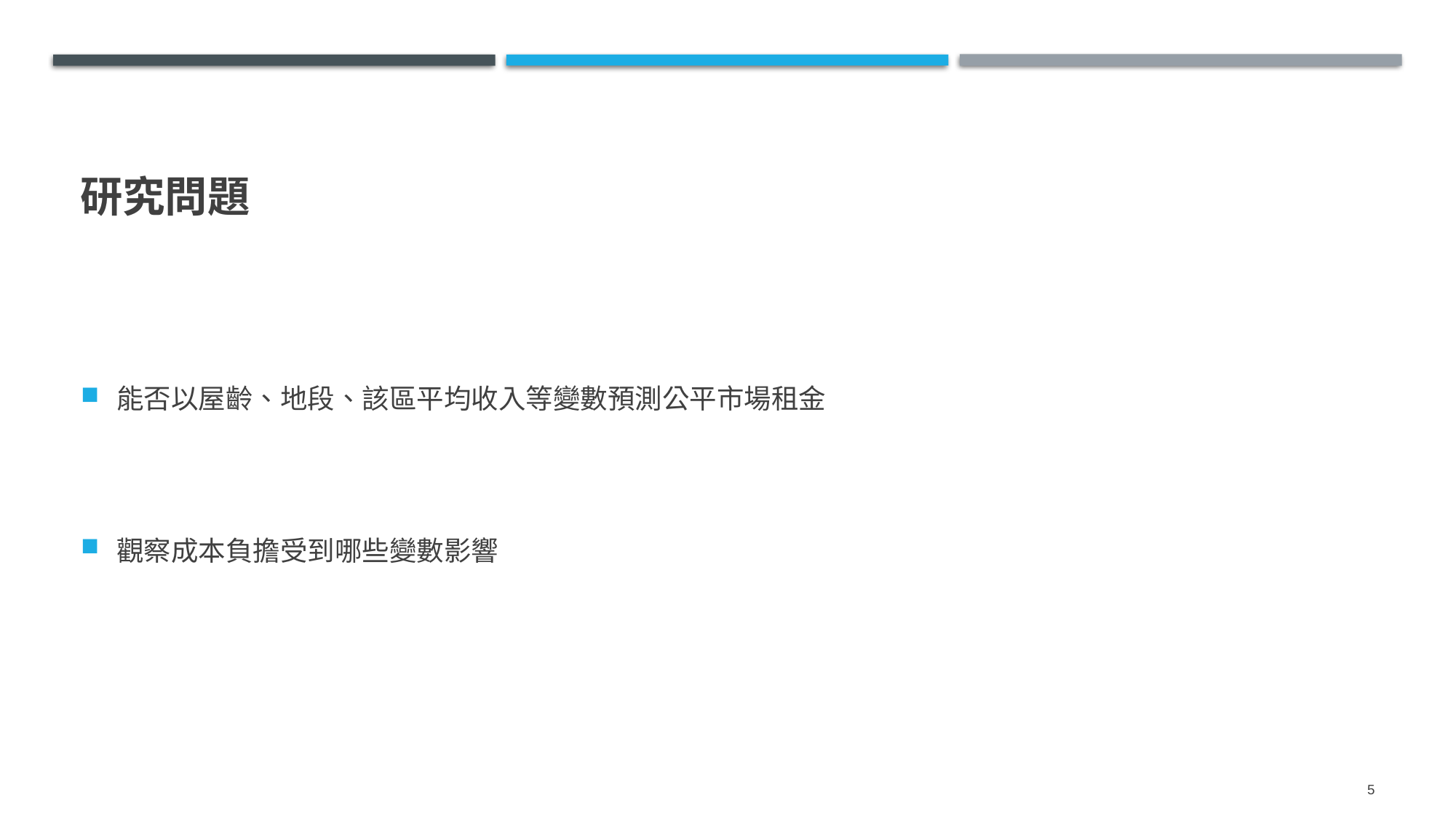

# 研究問題
能否以屋齡、地段、該區平均收入等變數預測公平市場租金

觀察成本負擔受到哪些變數影響

5